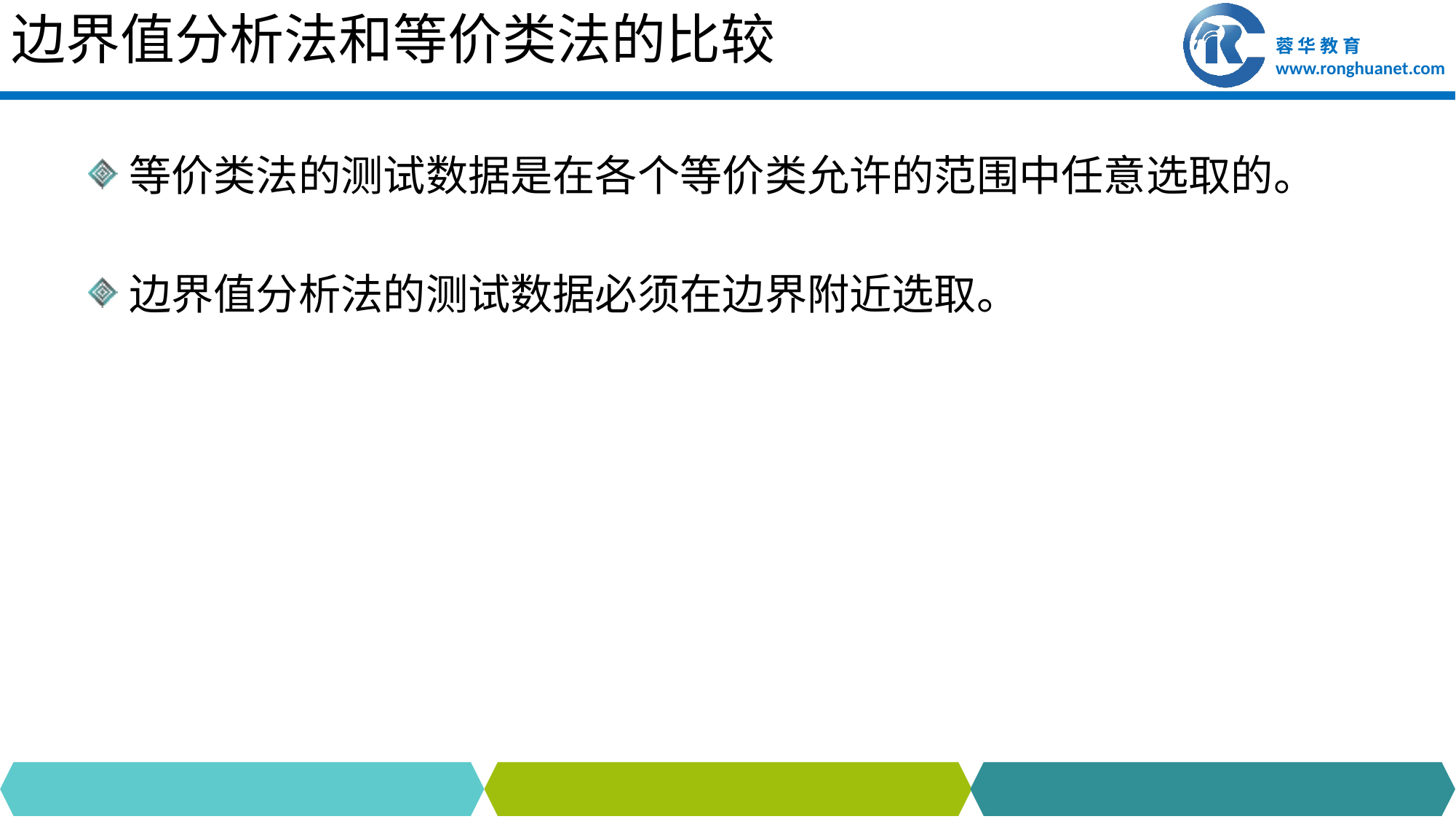

# 边界值分析法和等价类法的比较
等价类法的测试数据是在各个等价类允许的范围中任意选取的。

边界值分析法的测试数据必须在边界附近选取。